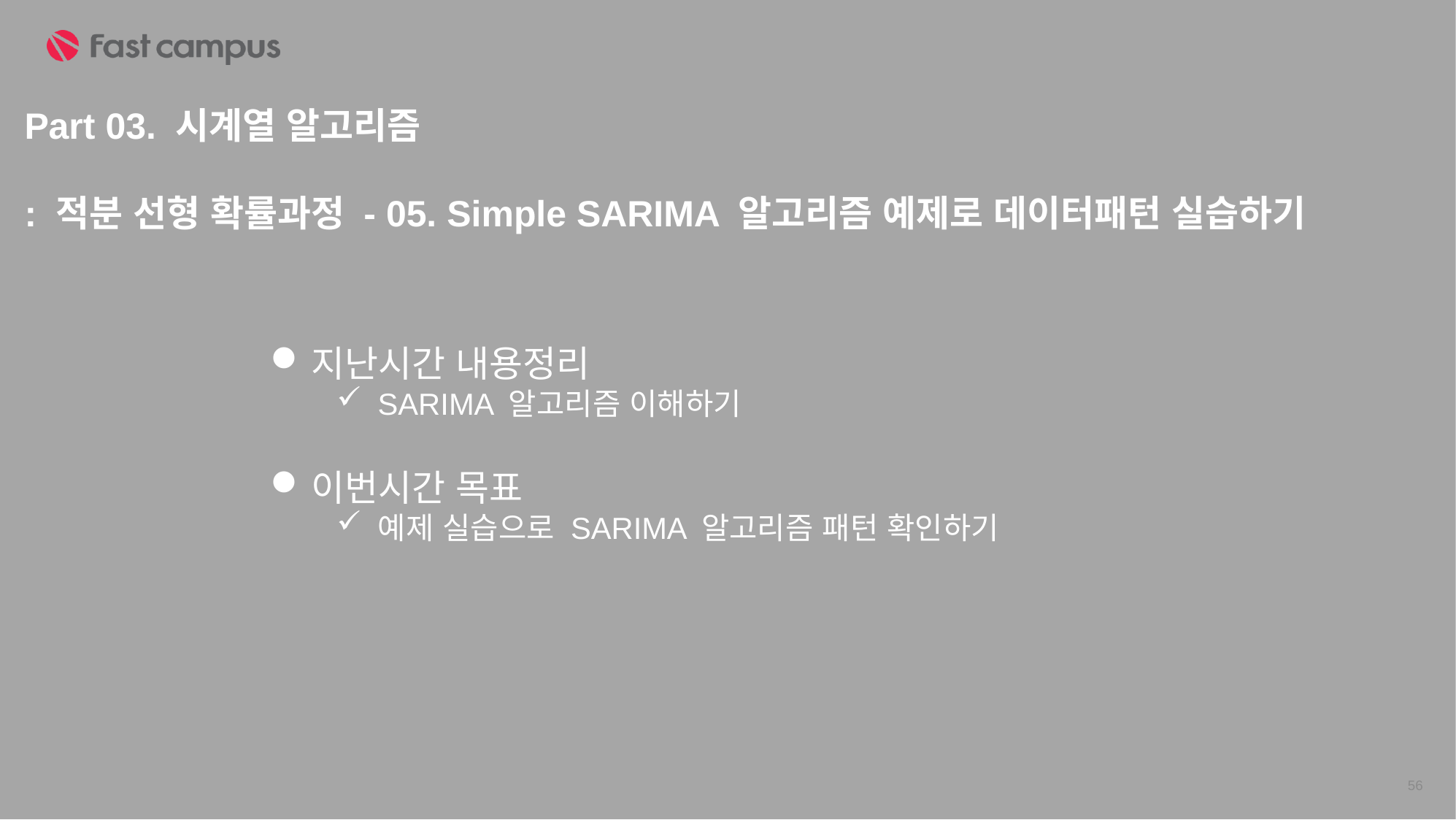

Part 03. 시계열 알고리즘

: 적분 선형 확률과정 - 05. Simple SARIMA 알고리즘 예제로 데이터패턴 실습하기
지난시간 내용정리
SARIMA 알고리즘 이해하기

이번시간 목표
예제 실습으로 SARIMA 알고리즘 패턴 확인하기
56